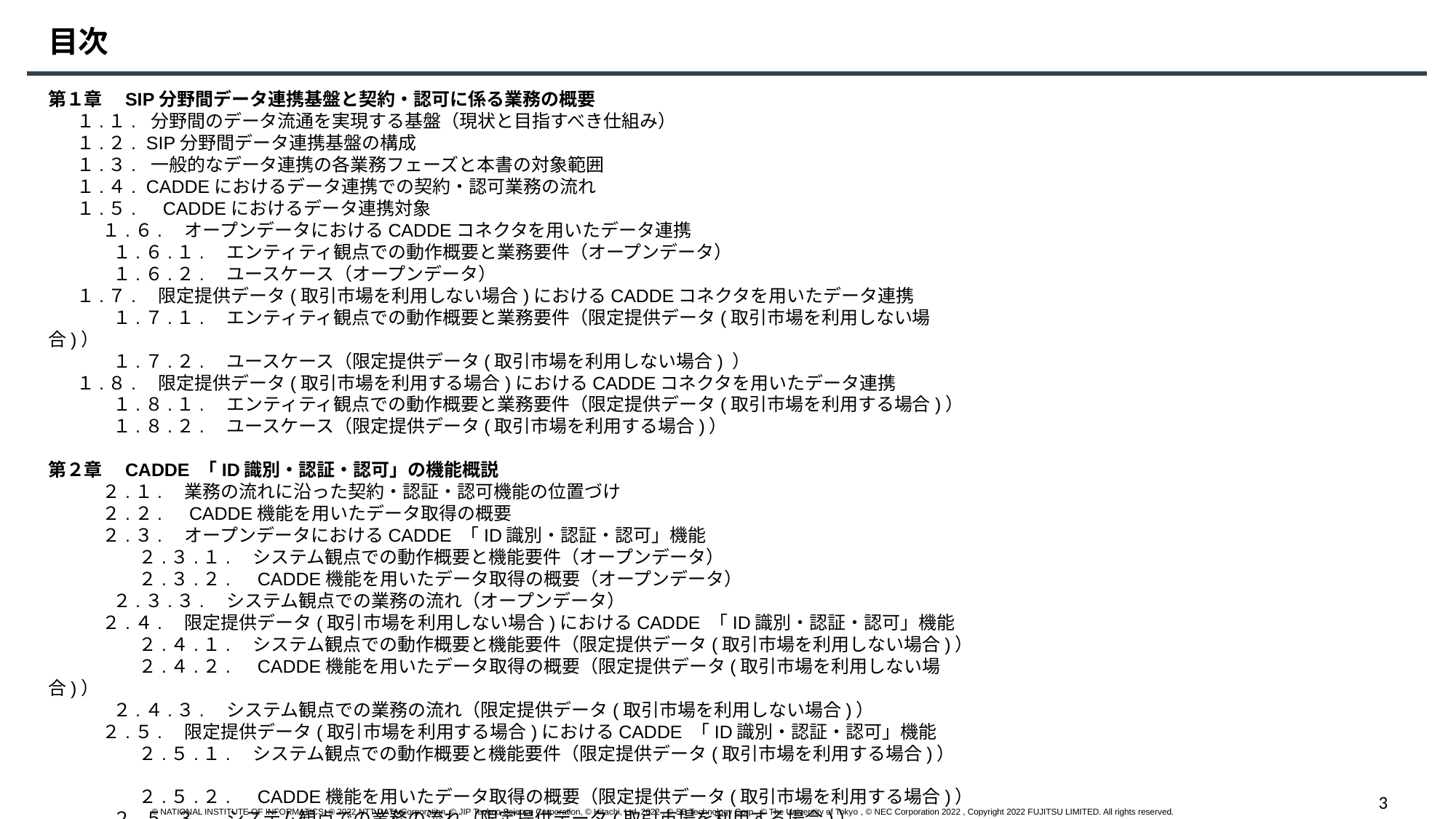

目次
第１章　SIP分野間データ連携基盤と契約・認可に係る業務の概要
      １.１.  分野間のデータ流通を実現する基盤（現状と目指すべき仕組み）
      １.２.  SIP分野間データ連携基盤の構成
      １.３.  一般的なデータ連携の各業務フェーズと本書の対象範囲
      １.４.  CADDEにおけるデータ連携での契約・認可業務の流れ
      １.５.　CADDEにおけるデータ連携対象
　　　１.６.　オープンデータにおけるCADDEコネクタを用いたデータ連携
      　　１.６.１.　エンティティ観点での動作概要と業務要件（オープンデータ）
      　　１.６.２.　ユースケース（オープンデータ）
      １.７.　限定提供データ(取引市場を利用しない場合)におけるCADDEコネクタを用いたデータ連携
      　　１.７.１.　エンティティ観点での動作概要と業務要件（限定提供データ(取引市場を利用しない場合)）
      　　１.７.２.　ユースケース（限定提供データ(取引市場を利用しない場合) ）
      １.８.　限定提供データ(取引市場を利用する場合)におけるCADDEコネクタを用いたデータ連携
      　　１.８.１.　エンティティ観点での動作概要と業務要件（限定提供データ(取引市場を利用する場合)）
      　　１.８.２.　ユースケース（限定提供データ(取引市場を利用する場合)）

第２章　CADDE 「ID識別・認証・認可」の機能概説
　　　２.１.　業務の流れに沿った契約・認証・認可機能の位置づけ
　　　２.２.　CADDE機能を用いたデータ取得の概要
　　　２.３.　オープンデータにおけるCADDE 「ID識別・認証・認可」機能
　　　　　２.３.１.　システム観点での動作概要と機能要件（オープンデータ）
　　　　　２.３.２.　CADDE機能を用いたデータ取得の概要（オープンデータ）
      　　２.３.３.　システム観点での業務の流れ（オープンデータ）
　　　２.４.　限定提供データ(取引市場を利用しない場合)におけるCADDE 「ID識別・認証・認可」機能
　　　　　２.４.１.　システム観点での動作概要と機能要件（限定提供データ(取引市場を利用しない場合)）
　　　　　２.４.２.　CADDE機能を用いたデータ取得の概要（限定提供データ(取引市場を利用しない場合)）
      　　２.４.３.　システム観点での業務の流れ（限定提供データ(取引市場を利用しない場合)）
　　　２.５.　限定提供データ(取引市場を利用する場合)におけるCADDE 「ID識別・認証・認可」機能
　　　　　２.５.１.　システム観点での動作概要と機能要件（限定提供データ(取引市場を利用する場合)）
　　　　　２.５.２.　CADDE機能を用いたデータ取得の概要（限定提供データ(取引市場を利用する場合)）
      　　２.５.３.　システム観点での業務の流れ（限定提供データ(取引市場を利用する場合)）